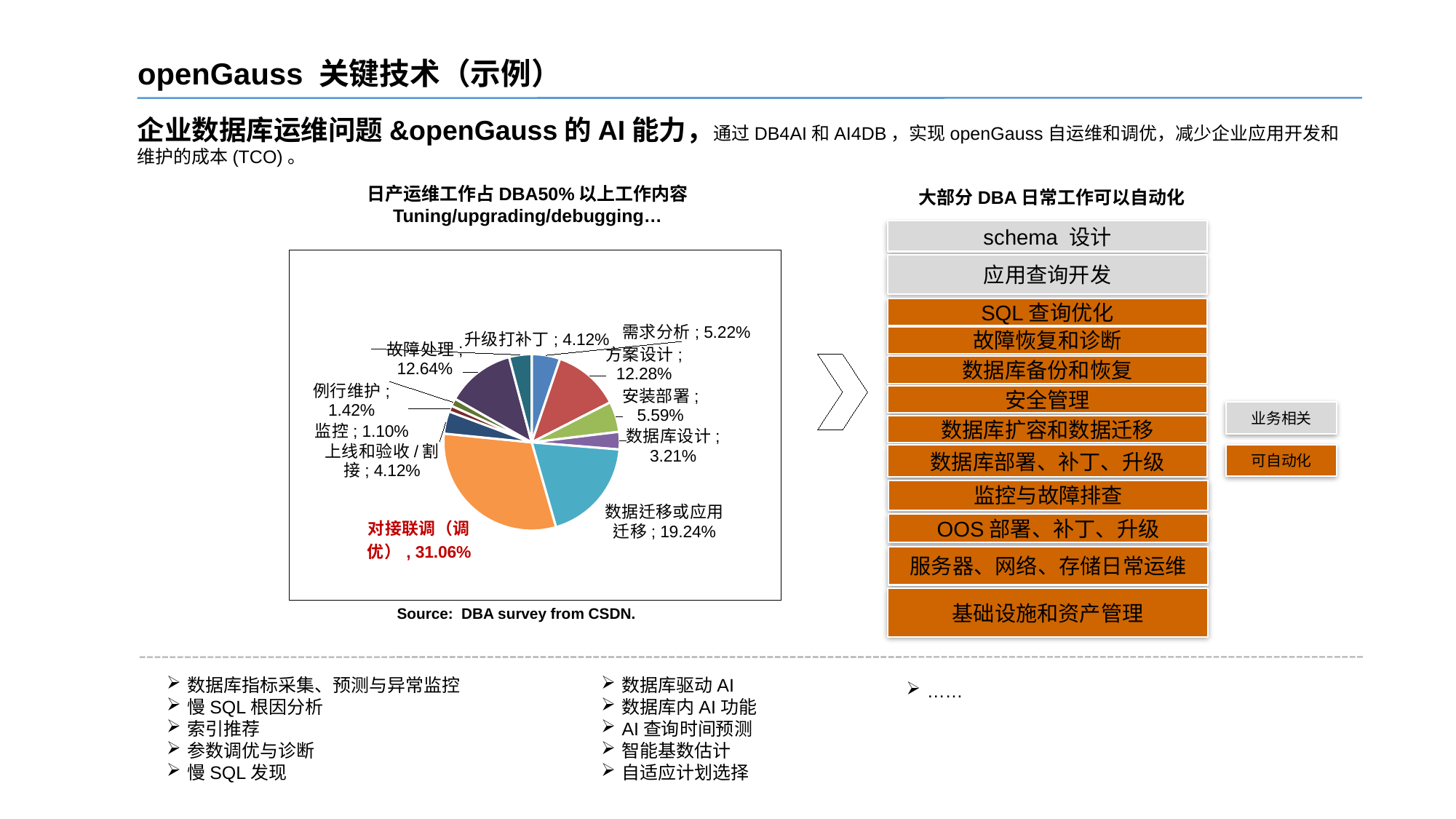

openGauss 关键技术（示例）
企业数据库运维问题&openGauss的AI能力，通过DB4AI和AI4DB，实现openGauss自运维和调优，减少企业应用开发和维护的成本(TCO)。
日产运维工作占DBA50%以上工作内容
Tuning/upgrading/debugging…
大部分DBA日常工作可以自动化
schema 设计
应用查询开发
SQL查询优化
故障恢复和诊断
数据库备份和恢复
安全管理
数据库扩容和数据迁移
数据库部署、补丁、升级
监控与故障排查
OOS部署、补丁、升级
服务器、网络、存储日常运维
基础设施和资产管理

### Chart: DBA workforce distribution

| Category | 总投入 |
|---|---|
| 需求分析 | 0.05222171323866239 |
| 方案设计 | 0.12276683463124141 |
| 安装部署 | 0.055886394869445716 |
| 数据库设计 | 0.0320659642693541 |
| 数据迁移或应用迁移 | 0.1923957856161246 |
| 对接联调（调优） | 0.31058176820888683 |
| 上线和验收/割接 | 0.04122766834631241 |
| 监控 | 0.010994044892349977 |
| 例行维护 | 0.014200641319285386 |
| 故障处理 | 0.12643151626202473 |
| 升级打补丁 | 0.04122766834631241 |
业务相关
可自动化
Source:  DBA survey from CSDN.
数据库指标采集、预测与异常监控
慢SQL根因分析
索引推荐
参数调优与诊断
慢SQL发现
数据库驱动AI
数据库内AI功能
AI查询时间预测
智能基数估计
自适应计划选择
……